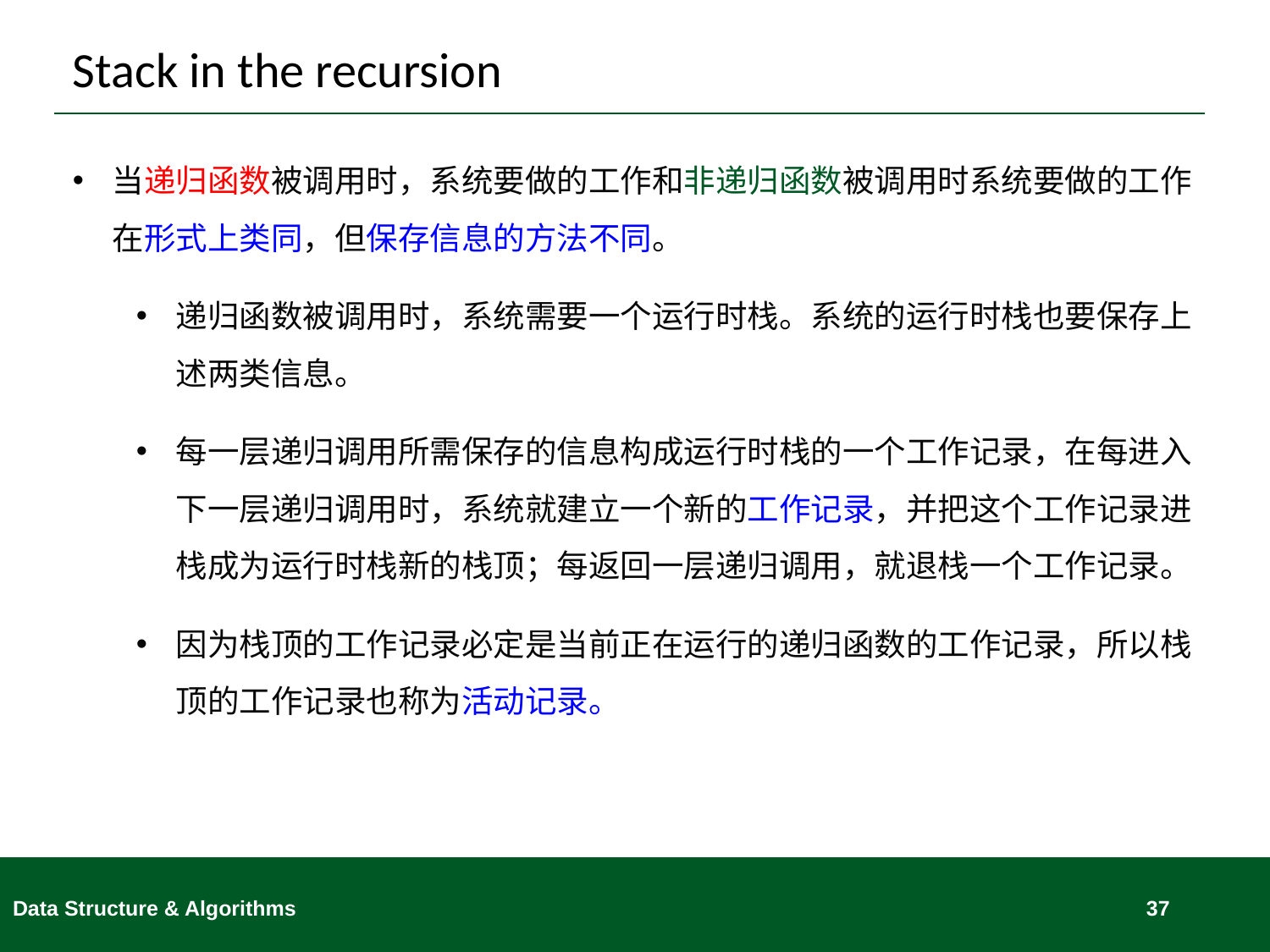

# Stack in the recursion
当递归函数被调用时，系统要做的工作和非递归函数被调用时系统要做的工作在形式上类同，但保存信息的方法不同。
递归函数被调用时，系统需要一个运行时栈。系统的运行时栈也要保存上述两类信息。
每一层递归调用所需保存的信息构成运行时栈的一个工作记录，在每进入下一层递归调用时，系统就建立一个新的工作记录，并把这个工作记录进栈成为运行时栈新的栈顶；每返回一层递归调用，就退栈一个工作记录。
因为栈顶的工作记录必定是当前正在运行的递归函数的工作记录，所以栈顶的工作记录也称为活动记录。

Data Structure & Algorithms
37